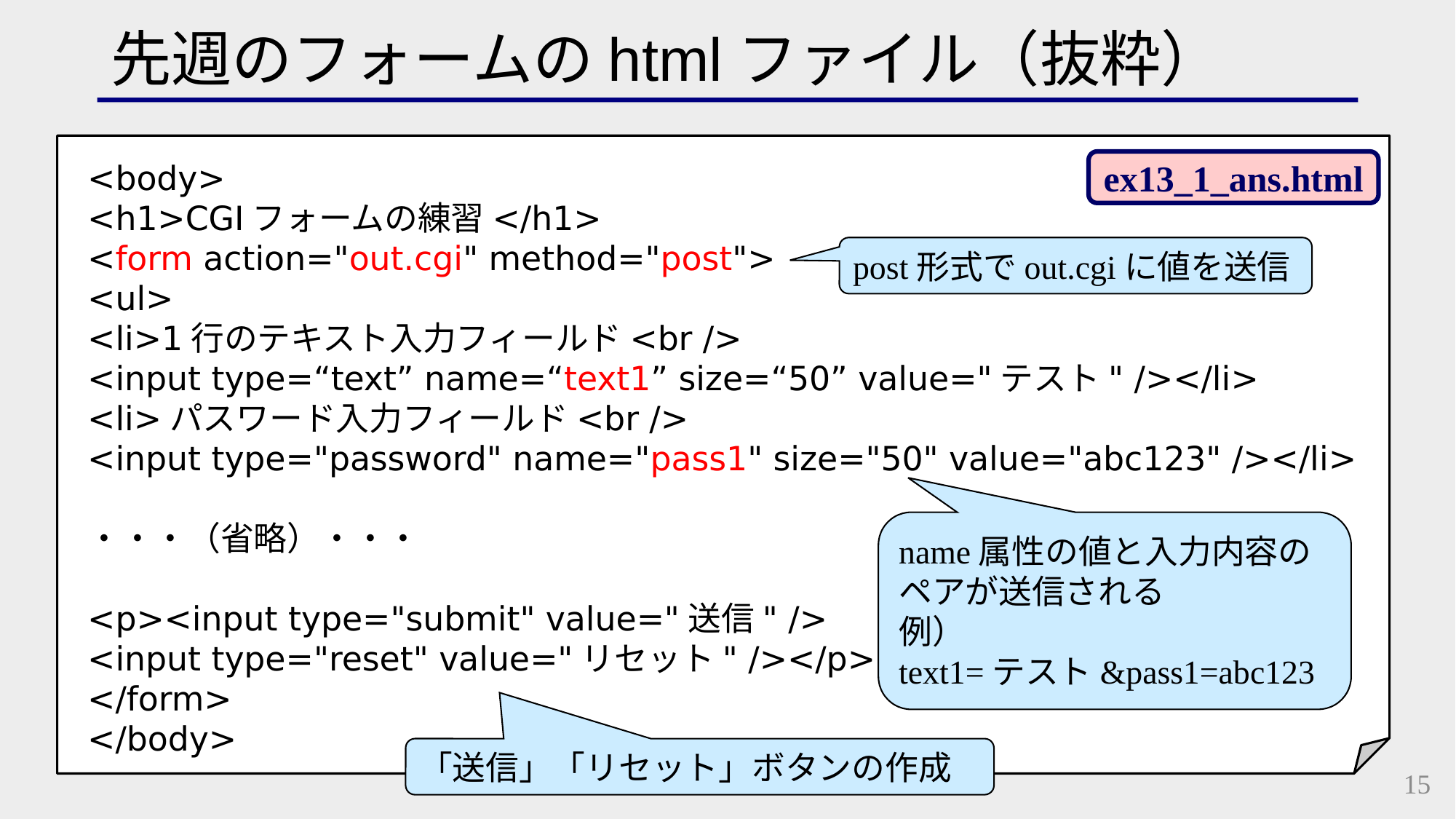

# 先週のフォームのhtmlファイル（抜粋）

<body>
<h1>CGIフォームの練習</h1>
<form action="out.cgi" method="post">
<ul>
<li>1行のテキスト入力フィールド<br />
<input type=“text” name=“text1” size=“50” value="テスト" /></li>
<li>パスワード入力フィールド<br />
<input type="password" name="pass1" size="50" value="abc123" /></li>

・・・（省略）・・・

<p><input type="submit" value="送信" />
<input type="reset" value="リセット" /></p>
</form>
</body>
ex13_1_ans.html
post形式でout.cgiに値を送信
name属性の値と入力内容のペアが送信される
例）
text1=テスト&pass1=abc123
「送信」「リセット」ボタンの作成
15